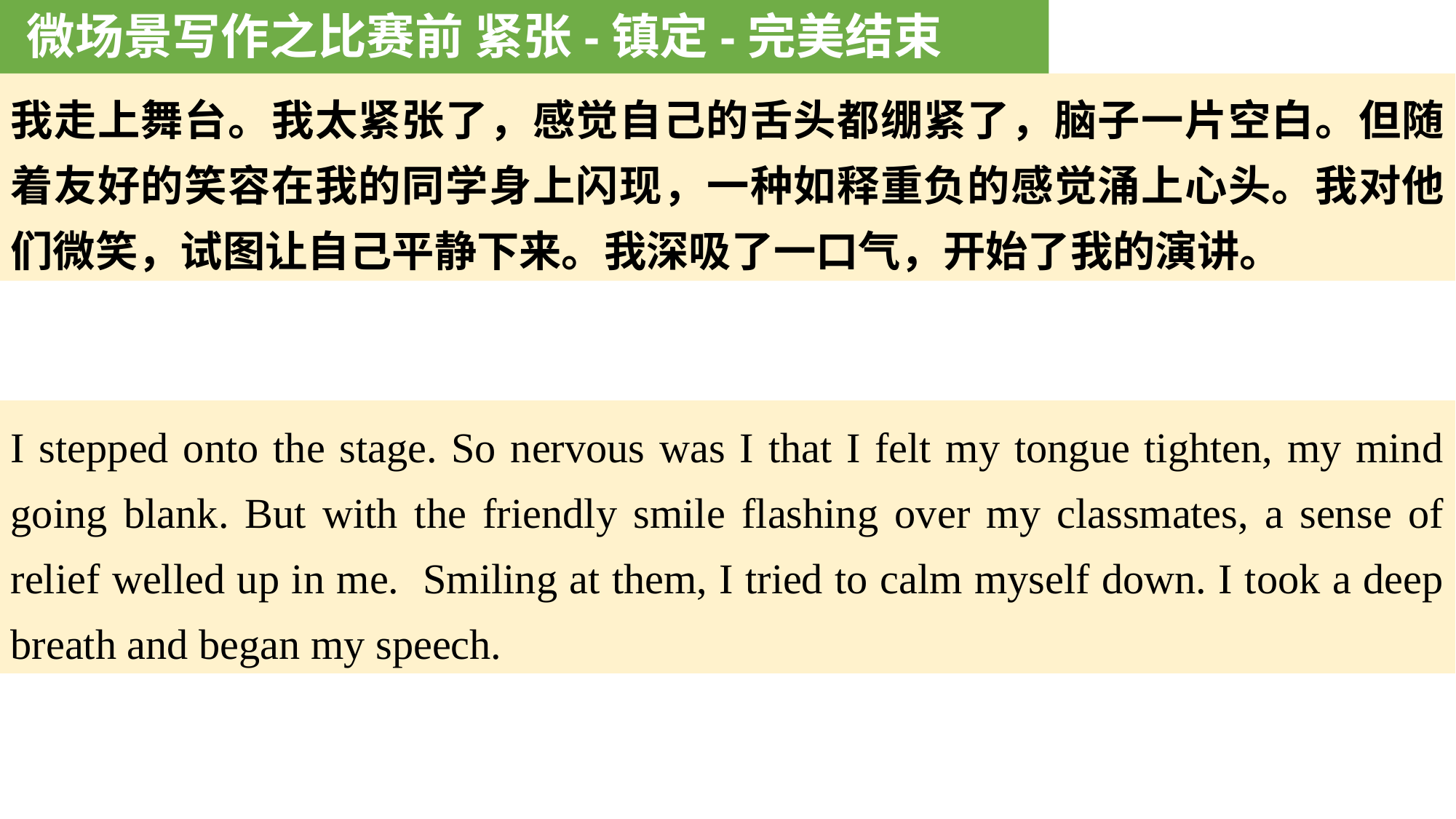

微场景写作之比赛前 紧张-镇定-完美结束

我走上舞台。我太紧张了，感觉自己的舌头都绷紧了，脑子一片空白。但随着友好的笑容在我的同学身上闪现，一种如释重负的感觉涌上心头。我对他们微笑，试图让自己平静下来。我深吸了一口气，开始了我的演讲。
I stepped onto the stage. So nervous was I that I felt my tongue tighten, my mind going blank. But with the friendly smile flashing over my classmates, a sense of relief welled up in me.  Smiling at them, I tried to calm myself down. I took a deep breath and began my speech.